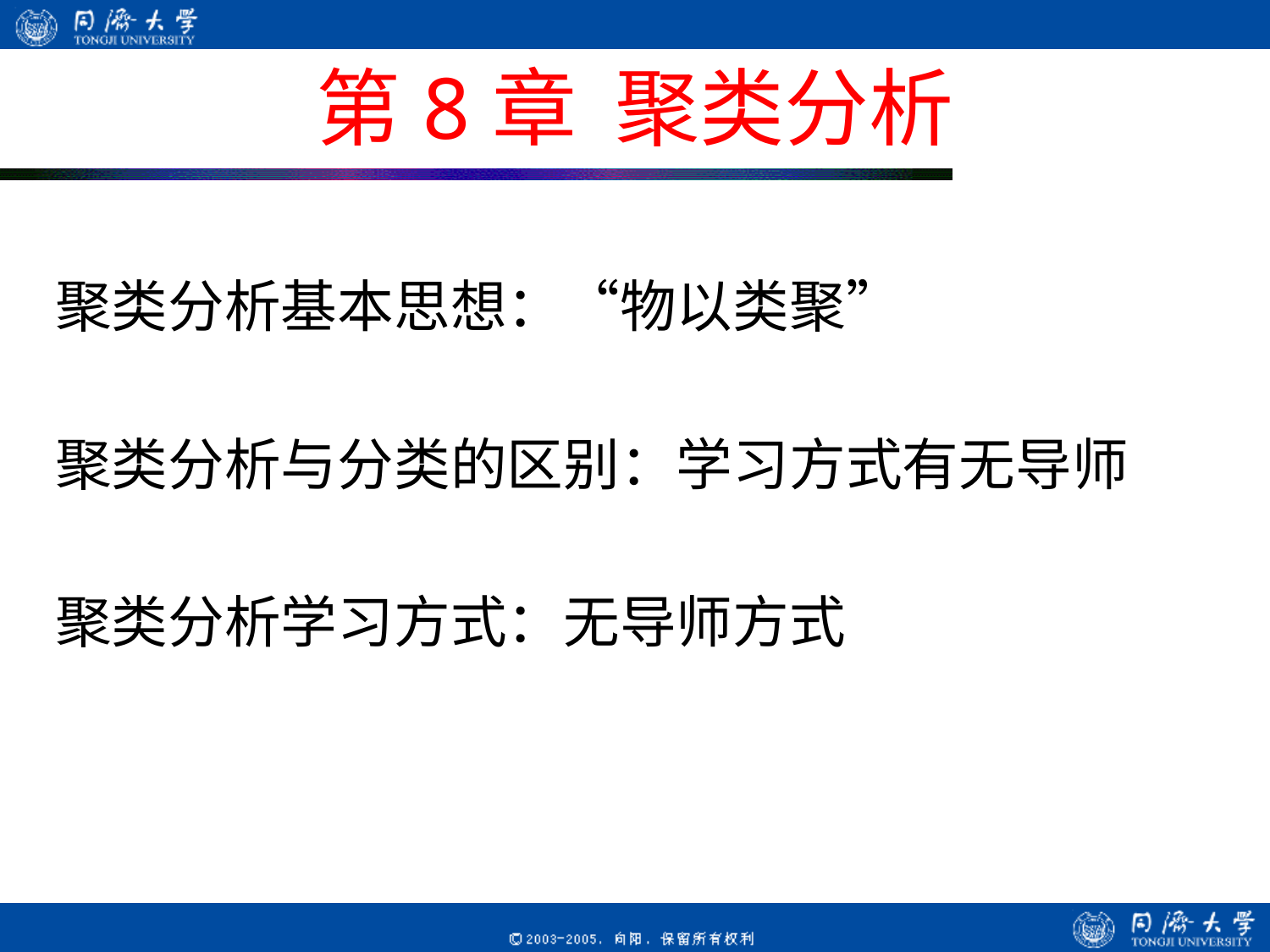

# 第8章  聚类分析
聚类分析基本思想：“物以类聚”

聚类分析与分类的区别：学习方式有无导师

聚类分析学习方式：无导师方式